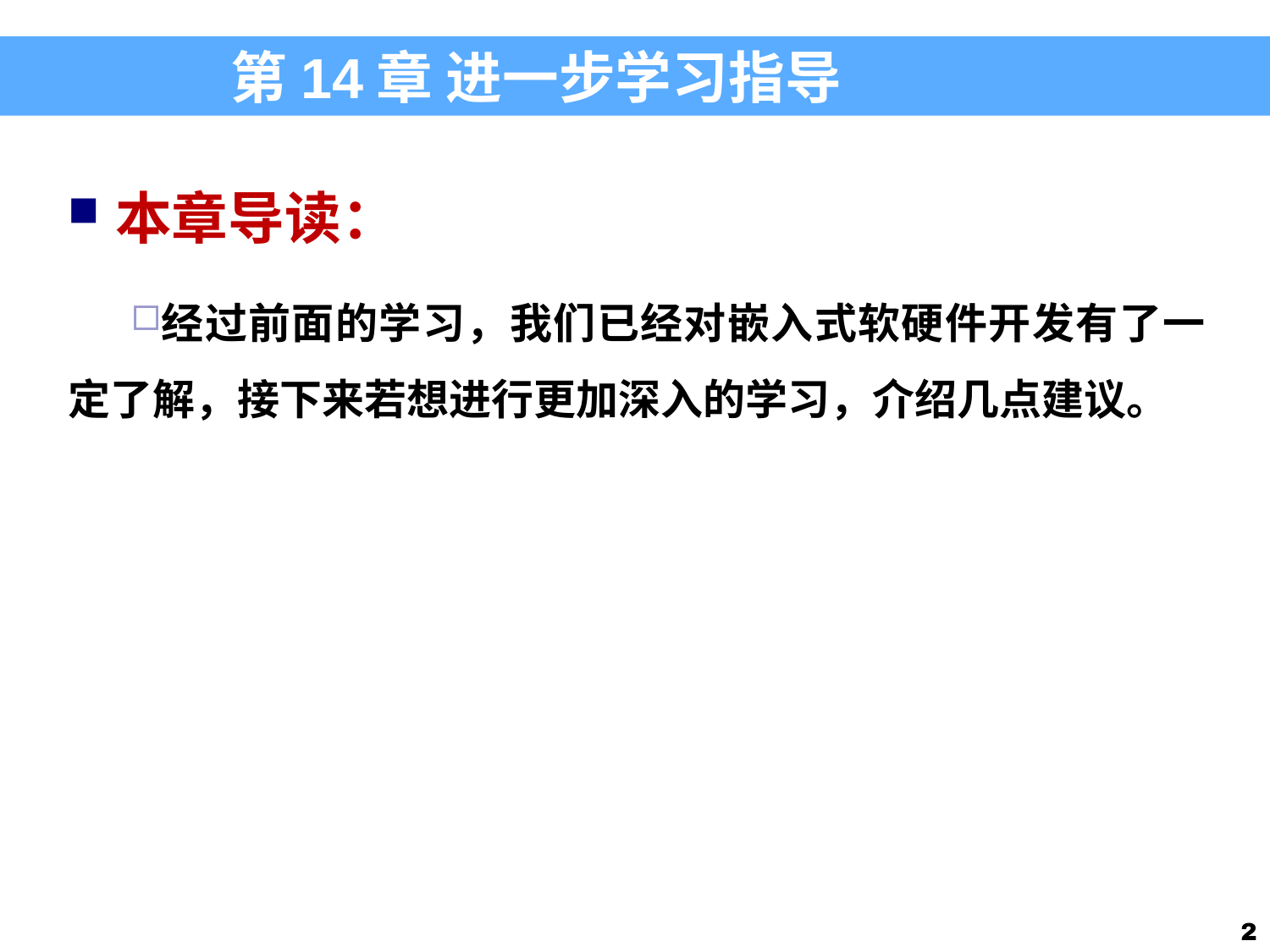

第14章 进一步学习指导
本章导读：
经过前面的学习，我们已经对嵌入式软硬件开发有了一定了解，接下来若想进行更加深入的学习，介绍几点建议。

2